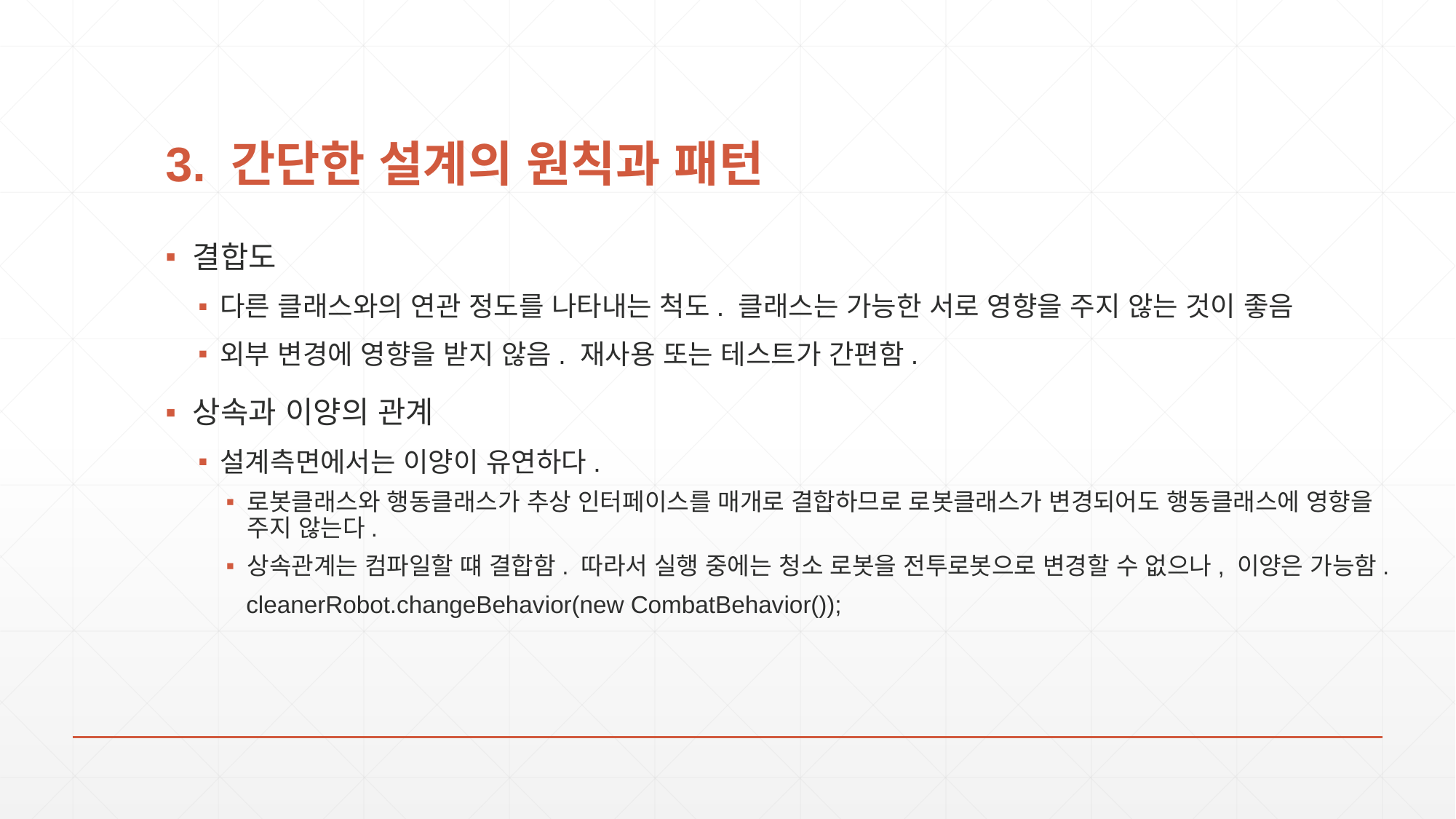

# 3. 간단한 설계의 원칙과 패턴
결합도
다른 클래스와의 연관 정도를 나타내는 척도. 클래스는 가능한 서로 영향을 주지 않는 것이 좋음
외부 변경에 영향을 받지 않음. 재사용 또는 테스트가 간편함.
상속과 이양의 관계
설계측면에서는 이양이 유연하다.
로봇클래스와 행동클래스가 추상 인터페이스를 매개로 결합하므로 로봇클래스가 변경되어도 행동클래스에 영향을 주지 않는다.
상속관계는 컴파일할 떄 결합함. 따라서 실행 중에는 청소 로봇을 전투로봇으로 변경할 수 없으나, 이양은 가능함.
   cleanerRobot.changeBehavior(new CombatBehavior());